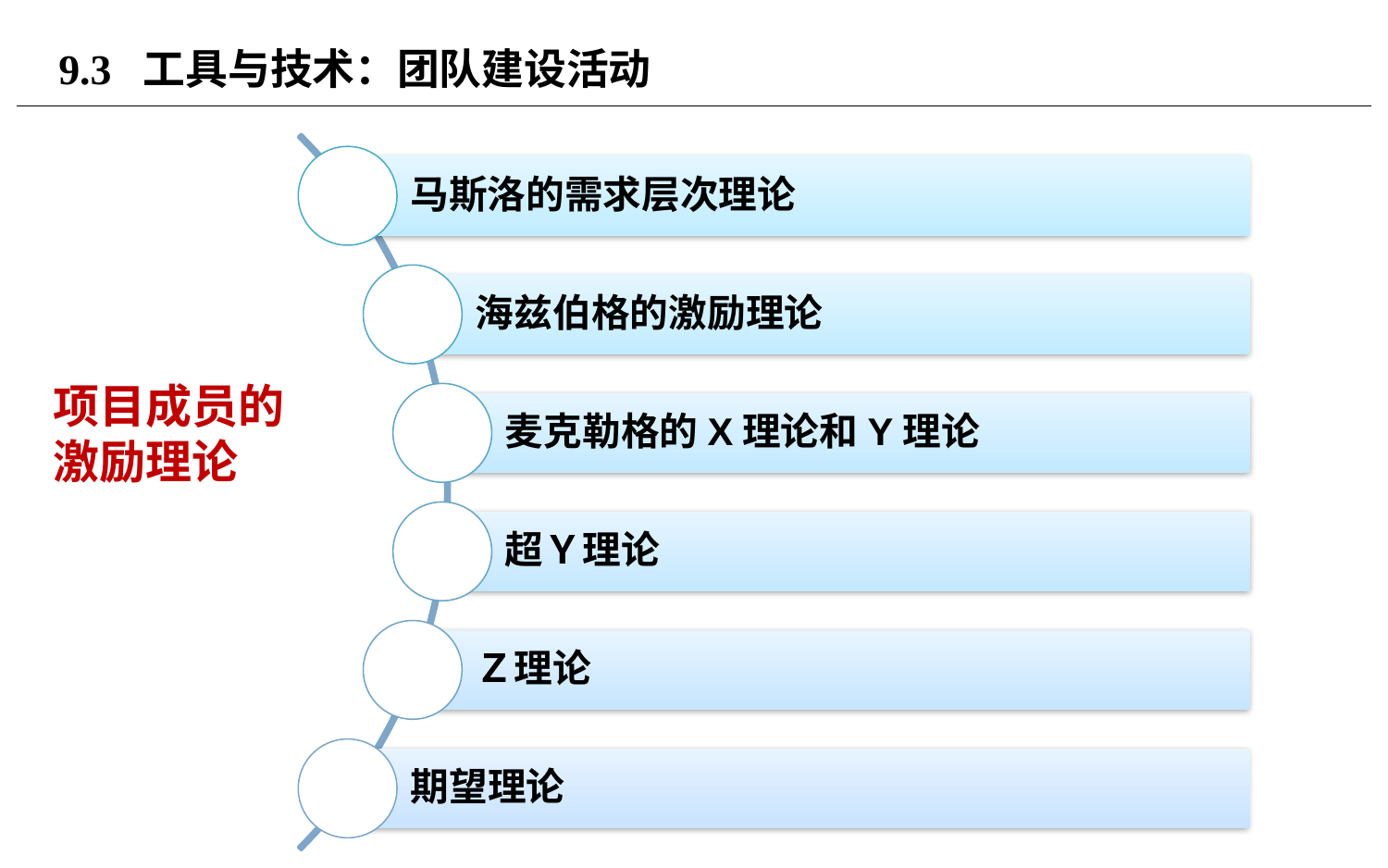

# 9.3  工具与技术：团队建设活动
马斯洛的需求层次理论
海兹伯格的激励理论
麦克勒格的X理论和Y理论
超Ｙ理论
Ｚ理论
期望理论

项目成员的激励理论